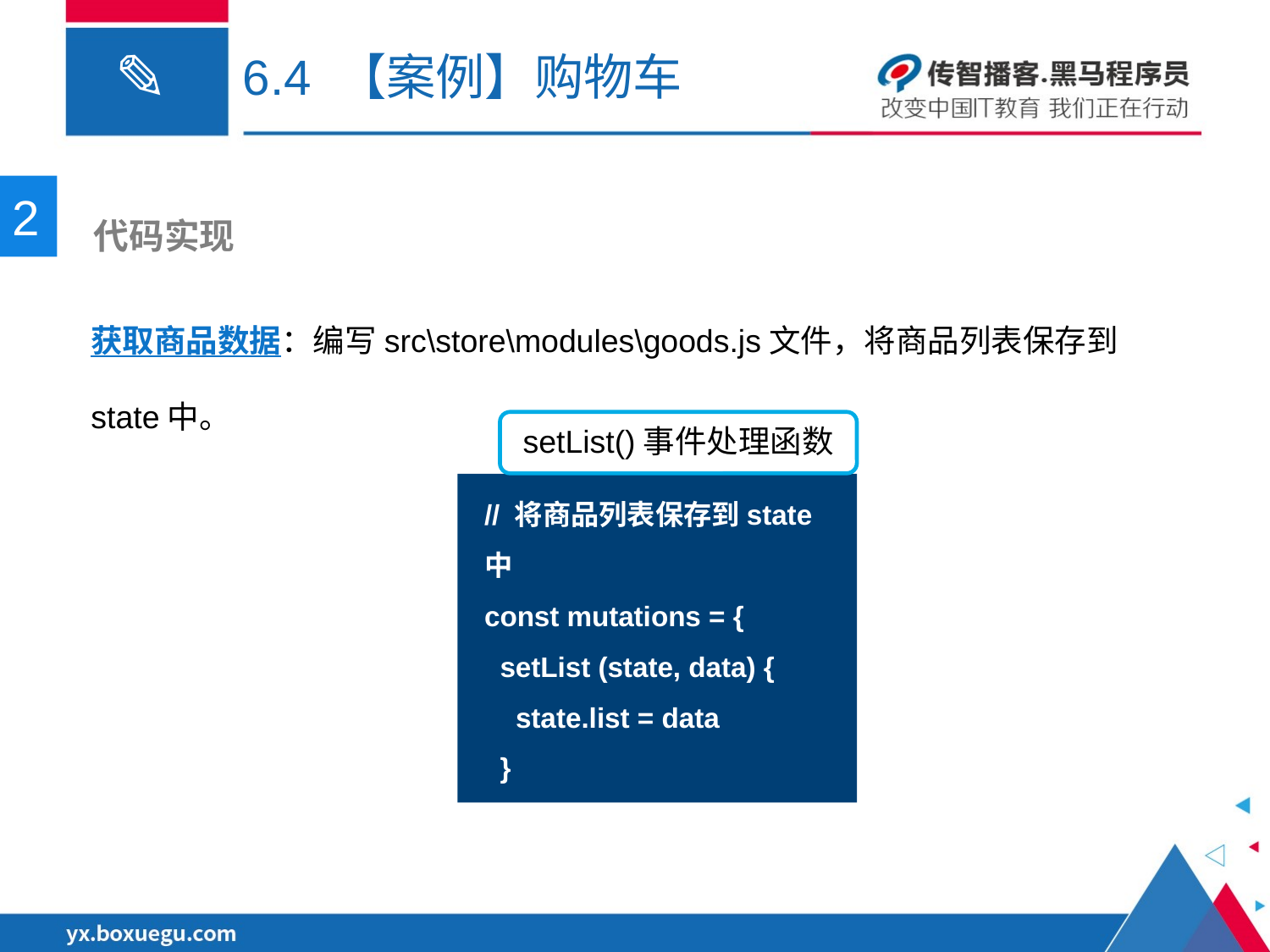

6.4 【案例】购物车

2
  代码实现
获取商品数据：编写src\store\modules\goods.js文件，将商品列表保存到state中。
setList()事件处理函数

// 将商品列表保存到state中
const mutations = {
  setList (state, data) {
    state.list = data
  }
}